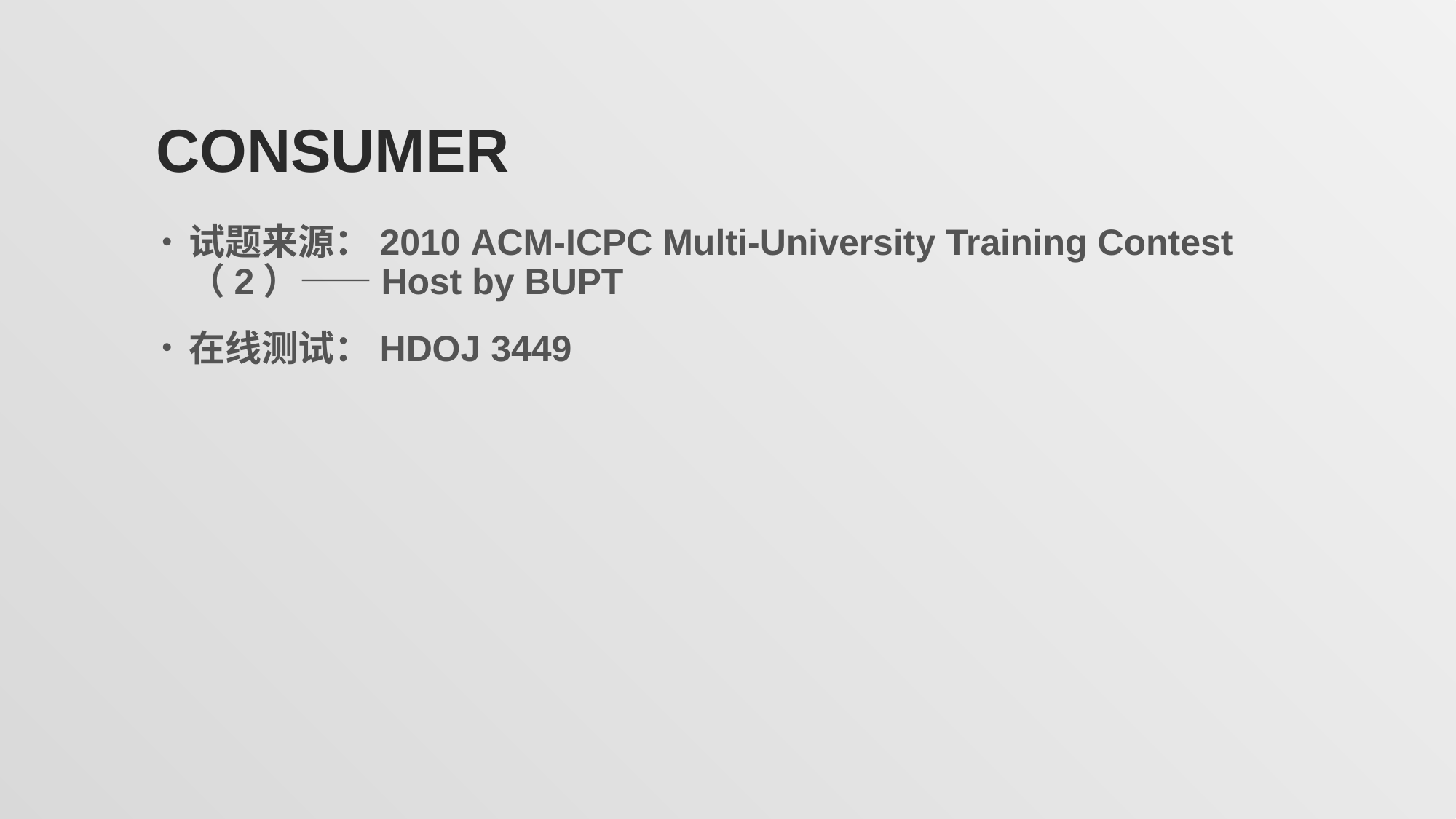

# Consumer
试题来源：2010 ACM-ICPC Multi-University Training Contest（2）——Host by BUPT
在线测试：HDOJ 3449